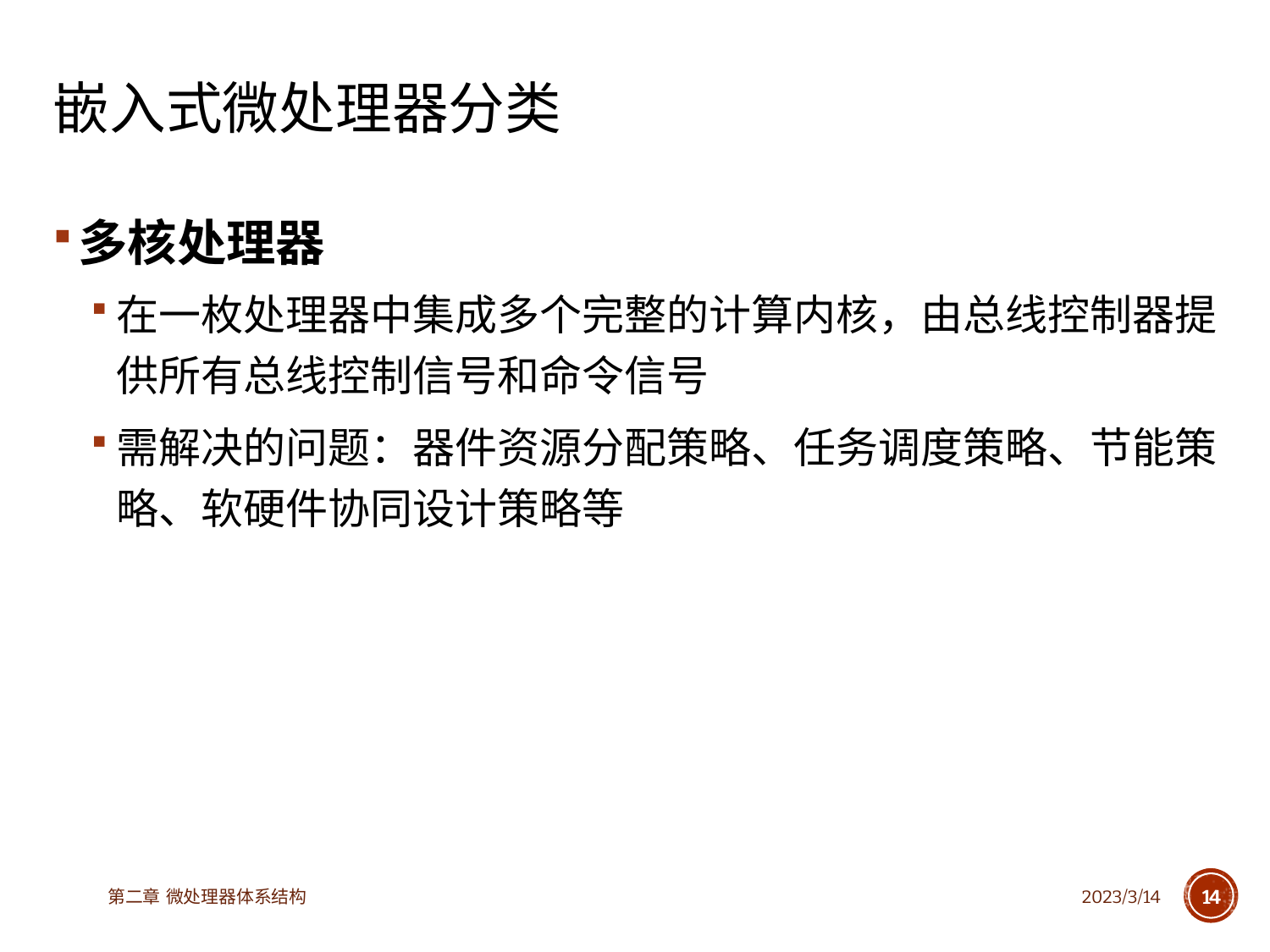

# 嵌入式微处理器分类
多核处理器
在一枚处理器中集成多个完整的计算内核，由总线控制器提供所有总线控制信号和命令信号
需解决的问题：器件资源分配策略、任务调度策略、节能策略、软硬件协同设计策略等
第二章 微处理器体系结构
2023/3/14
14